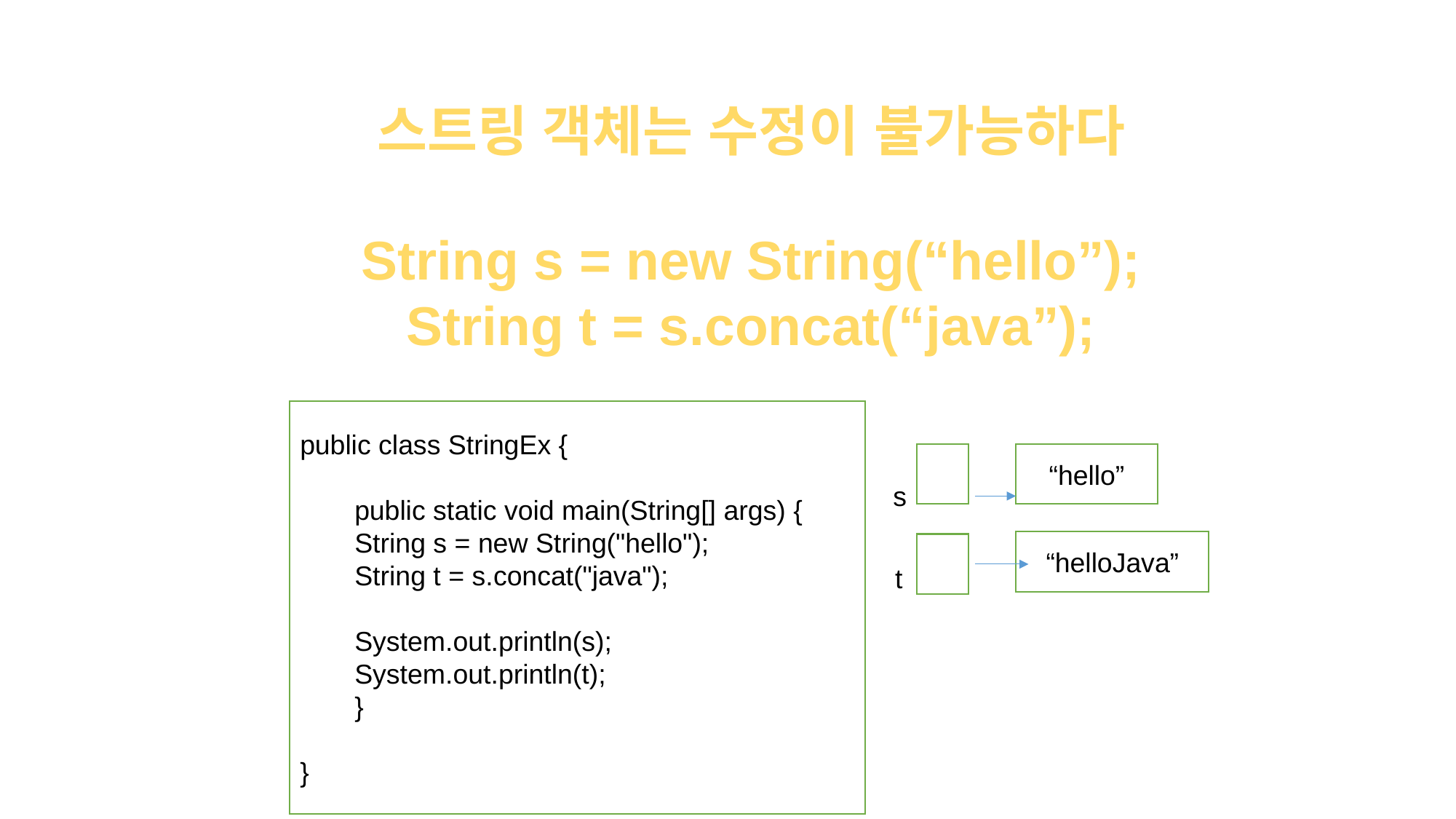

스트링 객체는 수정이 불가능하다
String s = new String(“hello”);
String t = s.concat(“java”);

public class StringEx {

public static void main(String[] args) {
String s = new String("hello");
String t = s.concat("java");

System.out.println(s);
System.out.println(t);
}

}

“hello”
s
“helloJava”

t